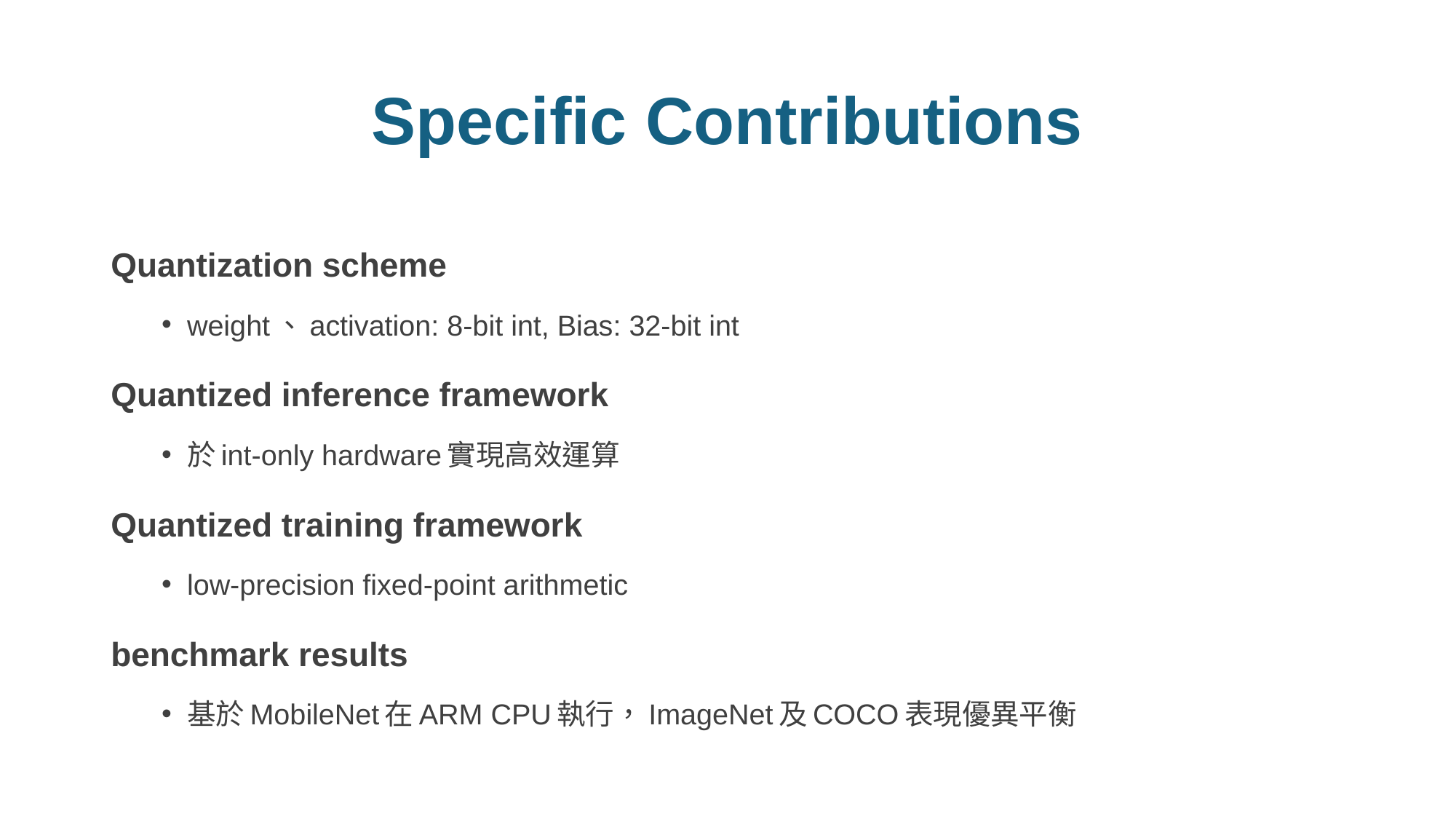

# Specific Contributions
Quantization scheme
weight、activation: 8-bit int, Bias: 32-bit int
Quantized inference framework
於int-only hardware實現高效運算
Quantized training framework
low-precision fixed-point arithmetic
benchmark results
基於MobileNet在ARM CPU執行，ImageNet及COCO表現優異平衡